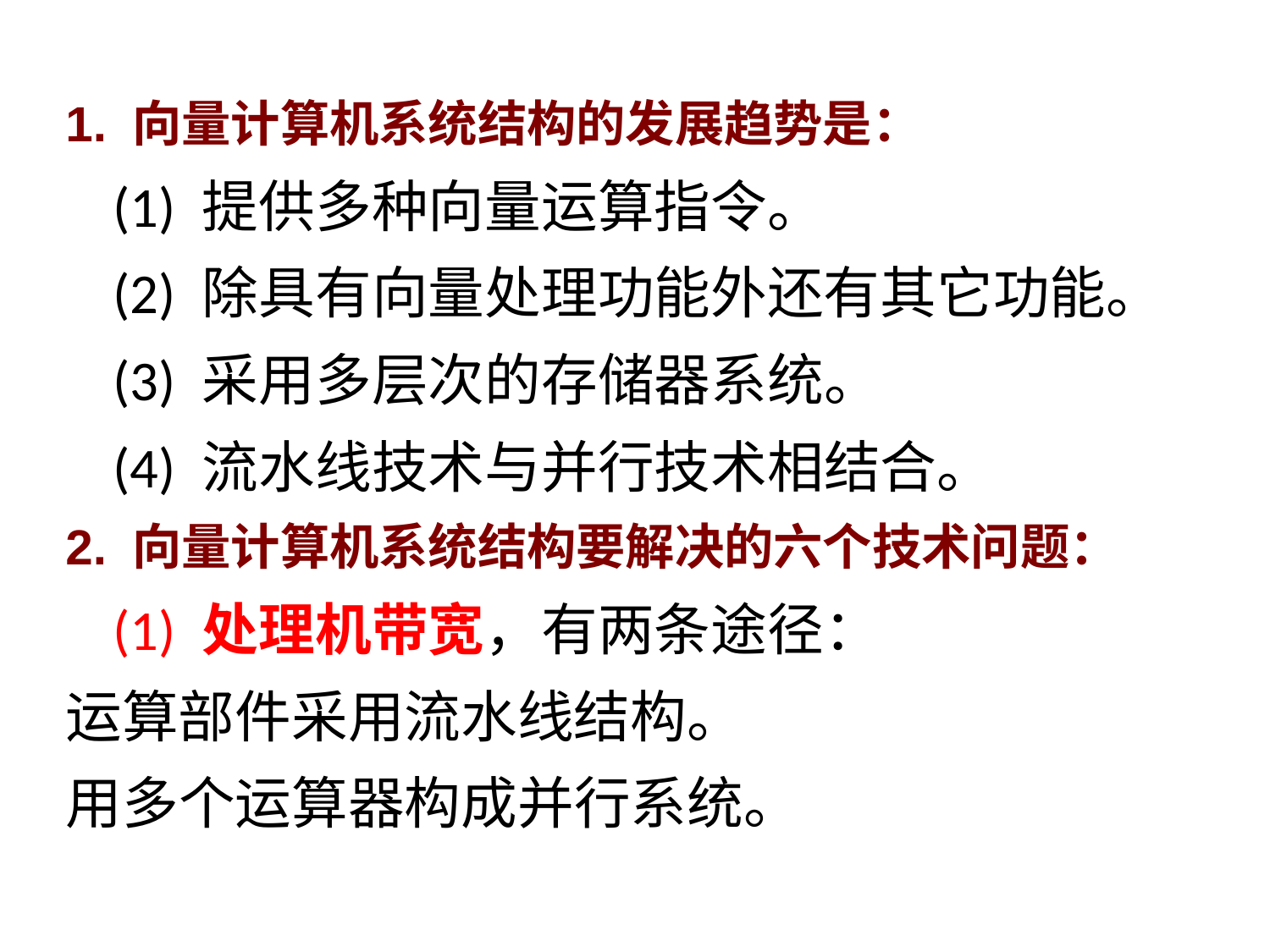

1. 向量计算机系统结构的发展趋势是：
	(1) 提供多种向量运算指令。
	(2) 除具有向量处理功能外还有其它功能。
	(3) 采用多层次的存储器系统。
	(4) 流水线技术与并行技术相结合。
2. 向量计算机系统结构要解决的六个技术问题：
	(1) 处理机带宽，有两条途径：
运算部件采用流水线结构。
用多个运算器构成并行系统。